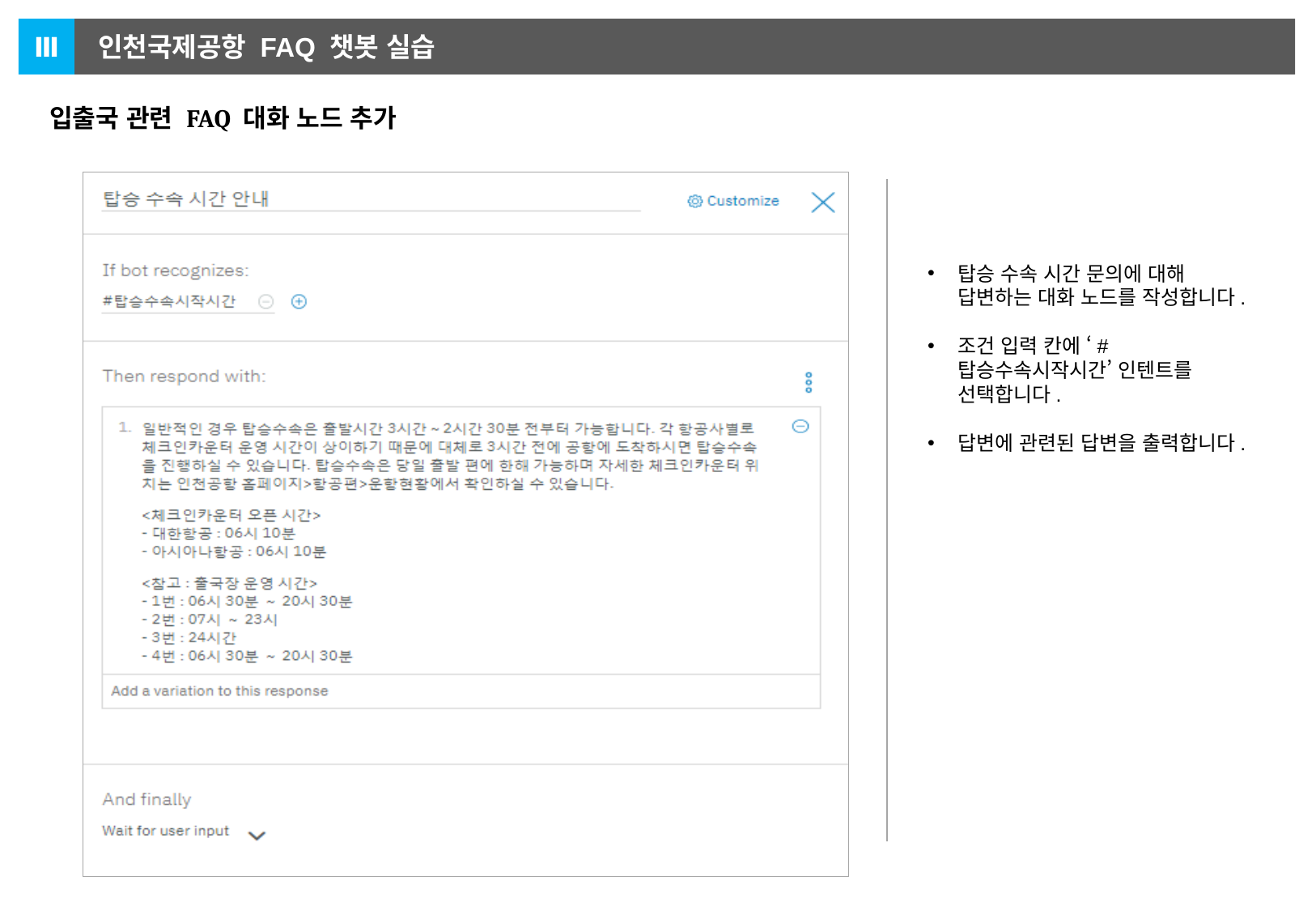

Ⅲ
인천국제공항 FAQ 챗봇 실습
입출국 관련 FAQ 대화 노드 추가

탑승 수속 시간 문의에 대해 답변하는 대화 노드를 작성합니다.

조건 입력 칸에 ‘#탑승수속시작시간’ 인텐트를 선택합니다.

답변에 관련된 답변을 출력합니다.